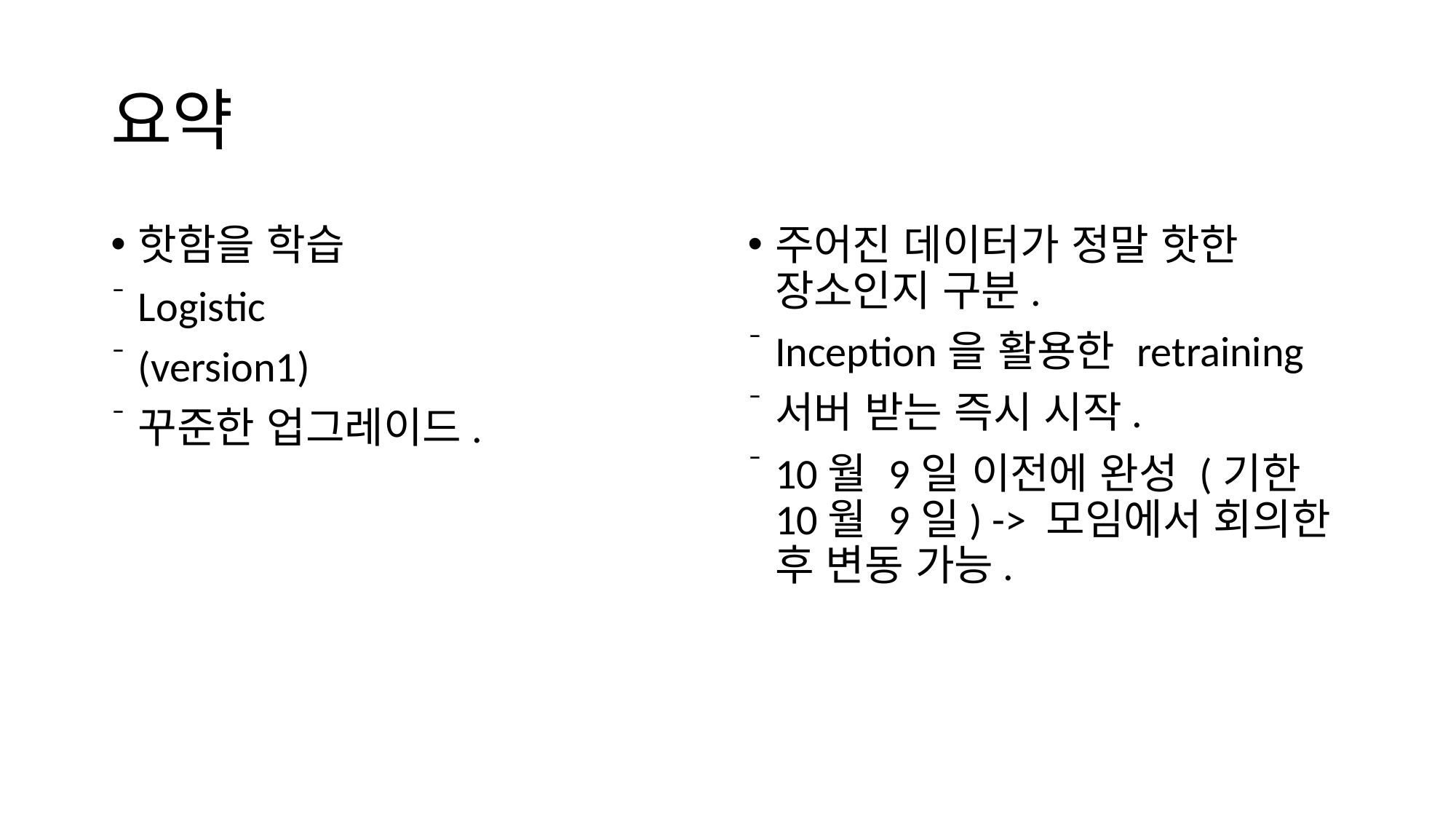

# 요약
핫함을 학습
Logistic
(version1)
꾸준한 업그레이드.
주어진 데이터가 정말 핫한 장소인지 구분.
Inception을 활용한 retraining
서버 받는 즉시 시작.
10월 9일 이전에 완성 (기한 10월 9일) -> 모임에서 회의한 후 변동 가능.